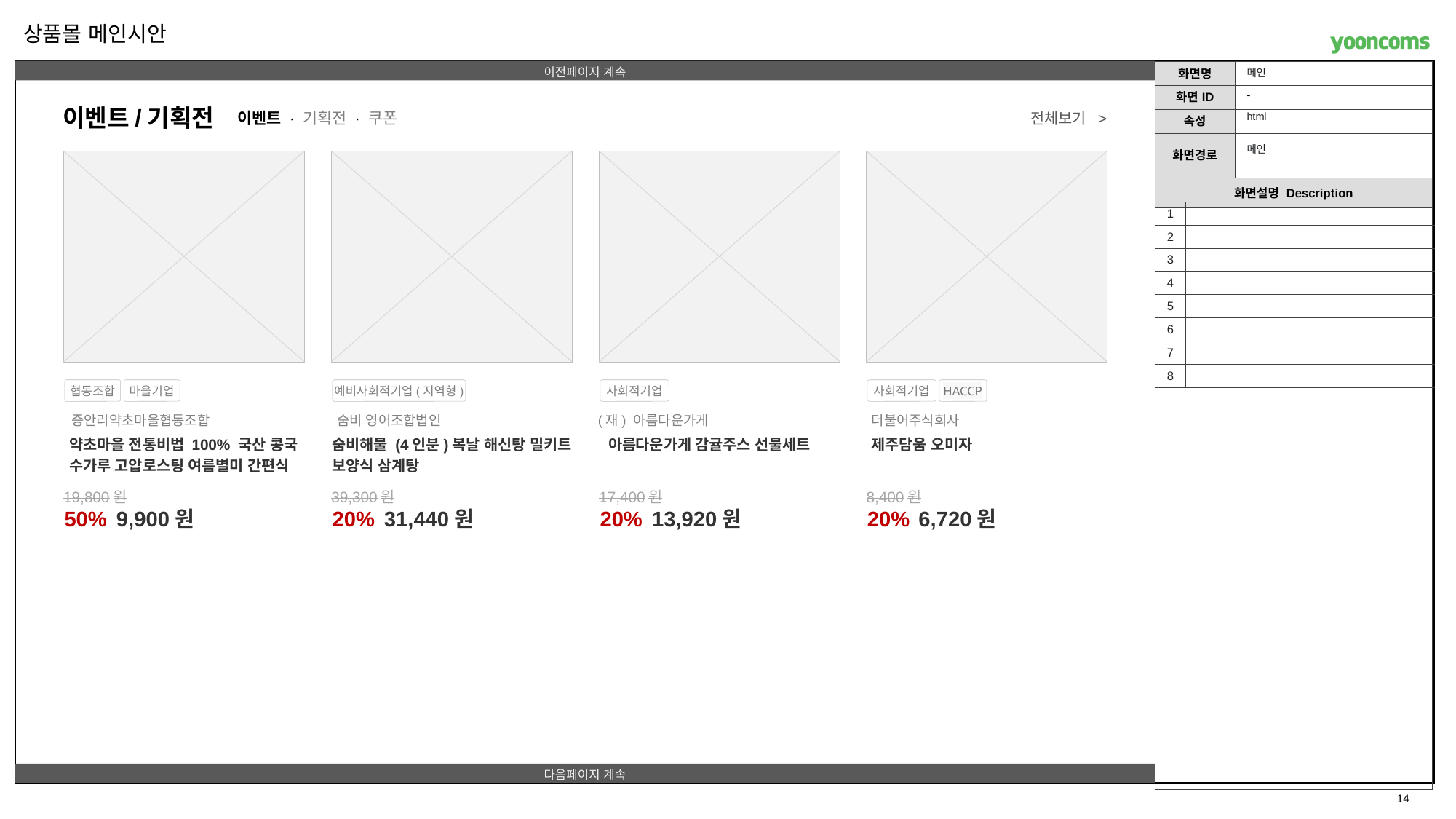

상품몰 메인시안
메인
-
이벤트/기획전
이벤트 · 기획전 · 쿠폰
전체보기  >
html
메인

협동조합
마을기업
 증안리약초마을협동조합
약초마을 전통비법 100% 국산 콩국
수가루 고압로스팅 여름별미 간편식
19,800원
50%
9,900원

예비사회적기업(지역형)
숨비 영어조합법인
숨비해물 (4인분)복날 해신탕 밀키트
보양식 삼계탕
39,300원
20%
31,440원

사회적기업
 (재) 아름다운가게
아름다운가게 감귤주스 선물세트
17,400원
20%
13,920원

사회적기업
HACCP
 더불어주식회사
제주담움 오미자
8,400원
20%
6,720원
| 1 |  |
| --- | --- |
| 2 |  |
| 3 |  |
| 4 |  |
| 5 |  |
| 6 |  |
| 7 |  |
| 8 |  |